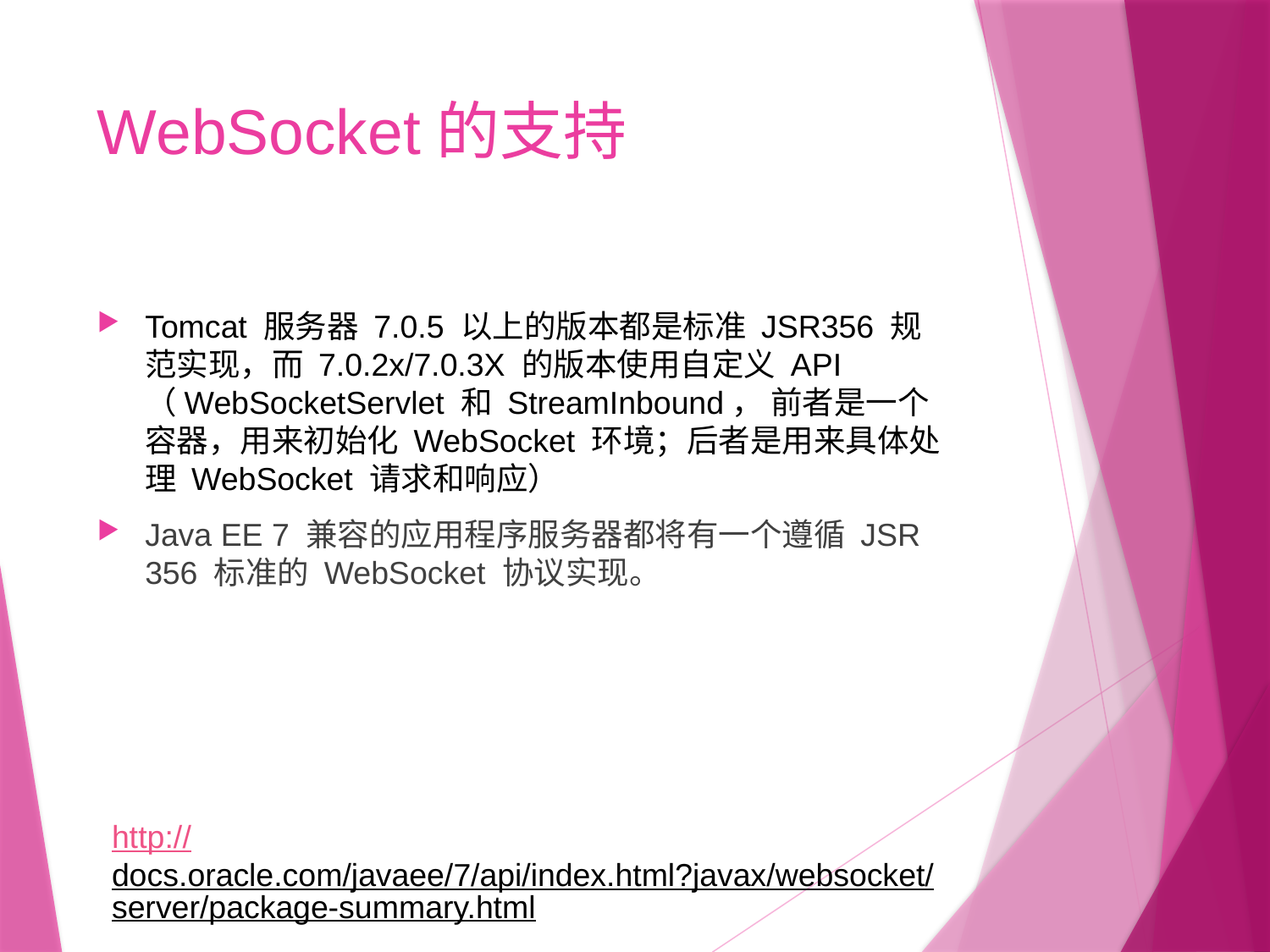

# WebSocket的支持
Tomcat 服务器 7.0.5 以上的版本都是标准 JSR356 规范实现，而 7.0.2x/7.0.3X 的版本使用自定义 API （WebSocketServlet 和 StreamInbound， 前者是一个容器，用来初始化 WebSocket 环境；后者是用来具体处理 WebSocket 请求和响应）
Java EE 7 兼容的应用程序服务器都将有一个遵循 JSR 356 标准的 WebSocket 协议实现。
http://docs.oracle.com/javaee/7/api/index.html?javax/websocket/server/package-summary.html